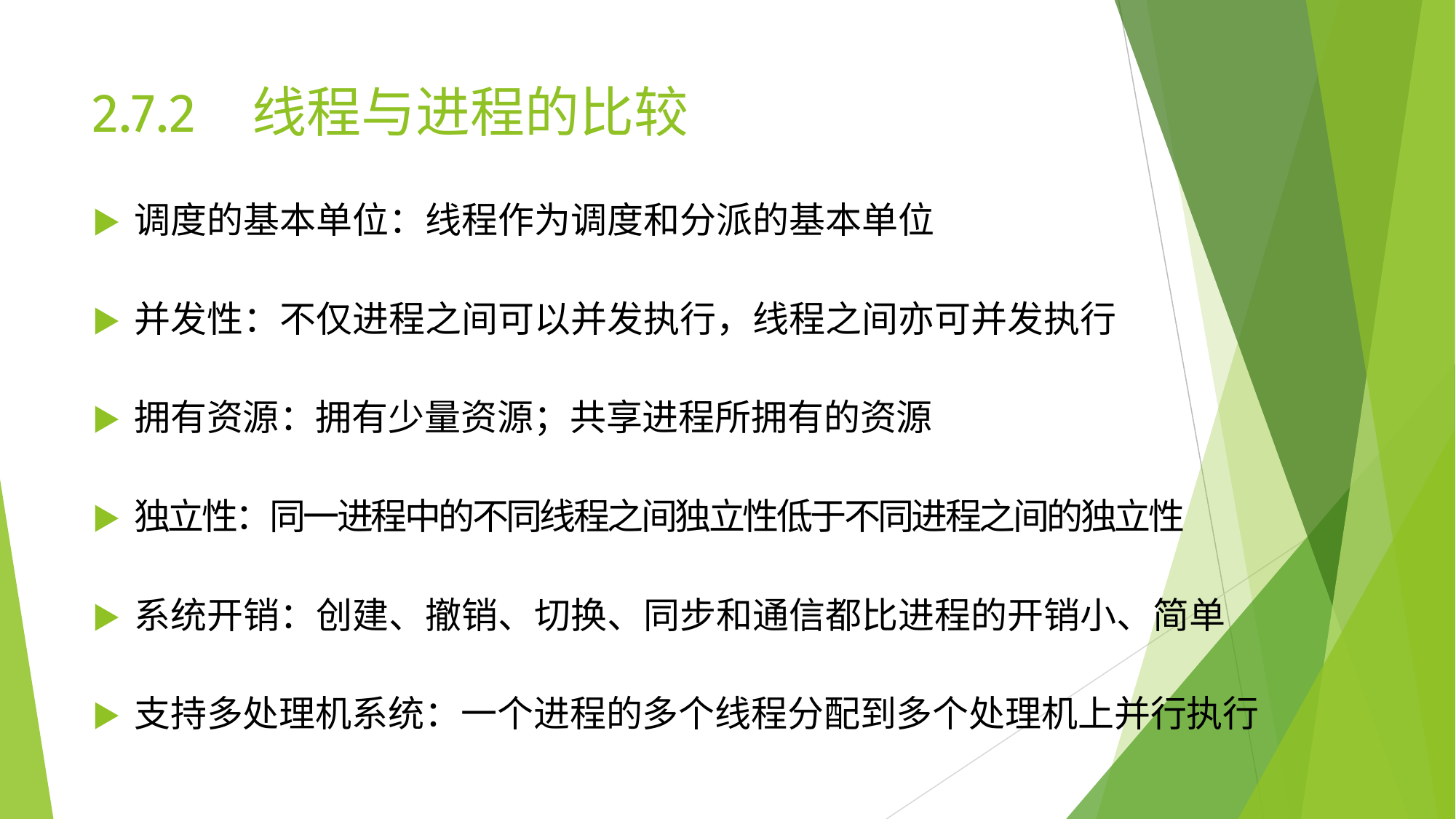

# 2.7.2	线程与进程的比较
▶	调度的基本单位：线程作为调度和分派的基本单位

▶	并发性：不仅进程之间可以并发执行，线程之间亦可并发执行

▶	拥有资源：拥有少量资源；共享进程所拥有的资源

▶	独立性：同一进程中的不同线程之间独立性低于不同进程之间的独立性

▶	系统开销：创建、撤销、切换、同步和通信都比进程的开销小、简单

▶	支持多处理机系统：一个进程的多个线程分配到多个处理机上并行执行